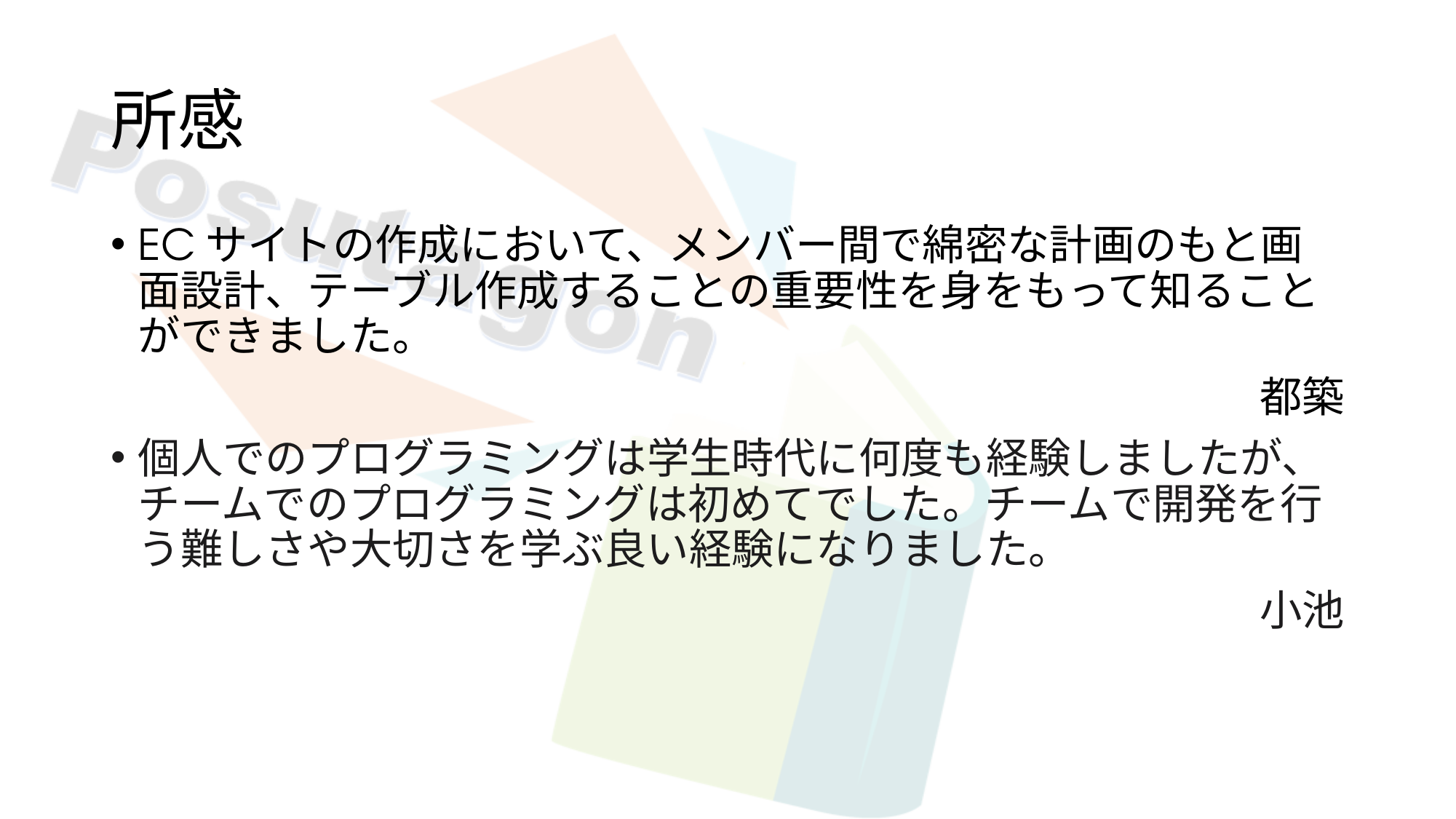

# 所感
ECサイトの作成において、メンバー間で綿密な計画のもと画面設計、テーブル作成することの重要性を身をもって知ることができました。
都築
個人でのプログラミングは学生時代に何度も経験しましたが、チームでのプログラミングは初めてでした。チームで開発を行う難しさや大切さを学ぶ良い経験になりました。
小池